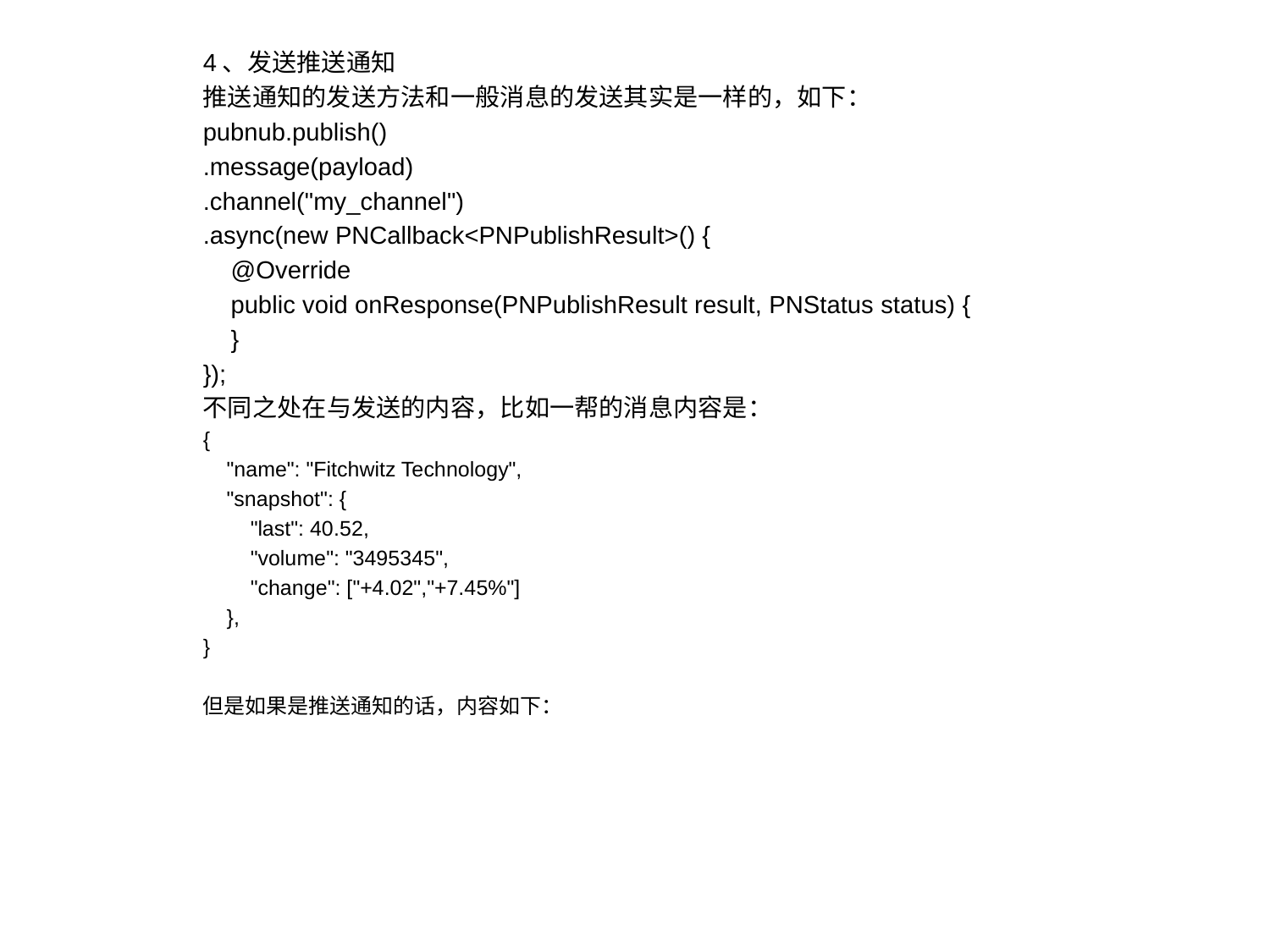

4、发送推送通知
	推送通知的发送方法和一般消息的发送其实是一样的，如下：
	pubnub.publish()
    	.message(payload)
    	.channel("my_channel")
    	.async(new PNCallback<PNPublishResult>() {
        	    @Override
        	    public void onResponse(PNPublishResult result, PNStatus status) {
        	    }
    	});
	不同之处在与发送的内容，比如一帮的消息内容是：
	{
    	    "name": "Fitchwitz Technology",
    "snapshot": {
        "last": 40.52,
        "volume": "3495345",
        "change": ["+4.02","+7.45%"]
    },
   	}

	但是如果是推送通知的话，内容如下：